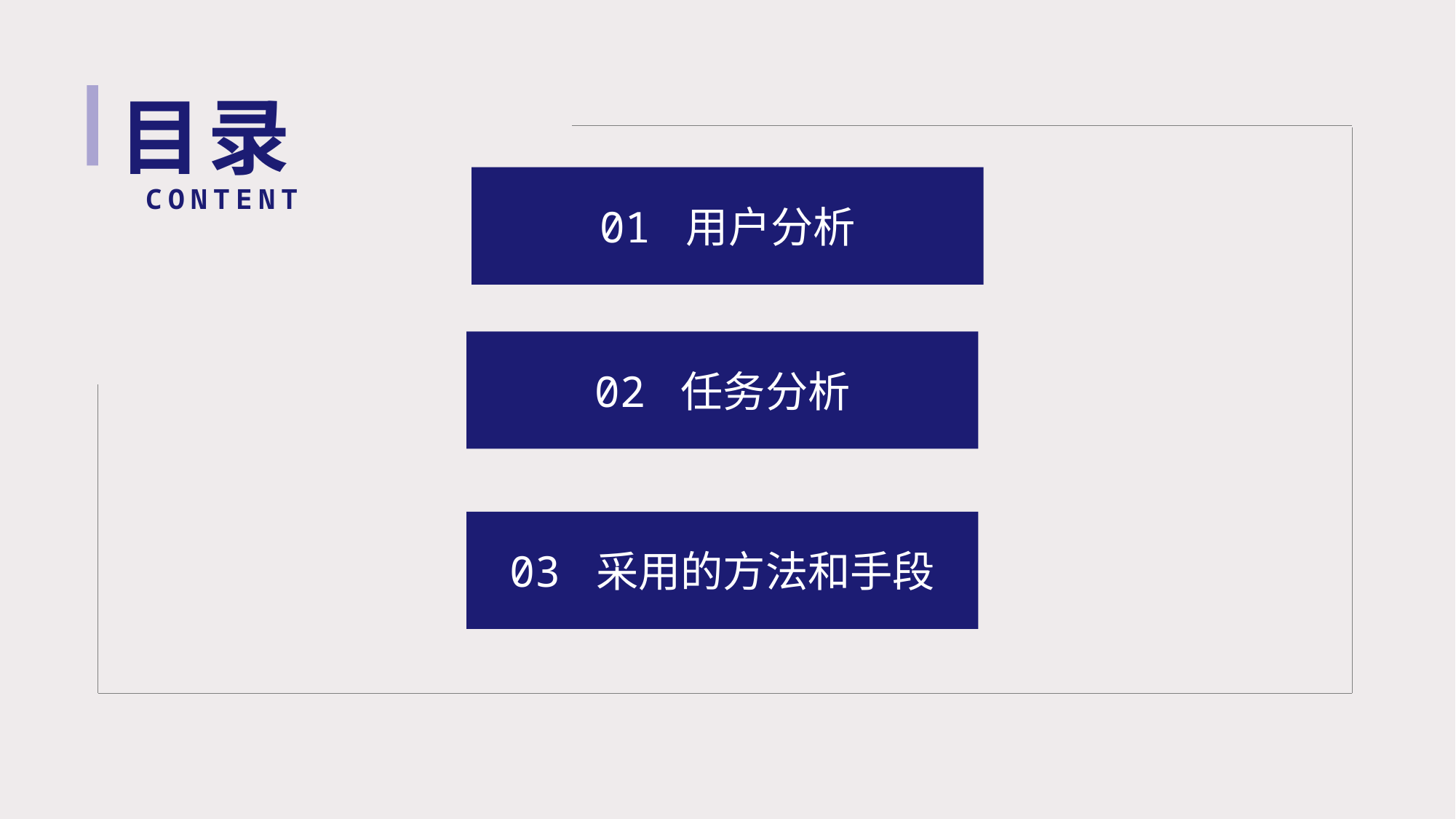

目录

01 用户分析
CONTENT
02 任务分析
03 采用的方法和手段